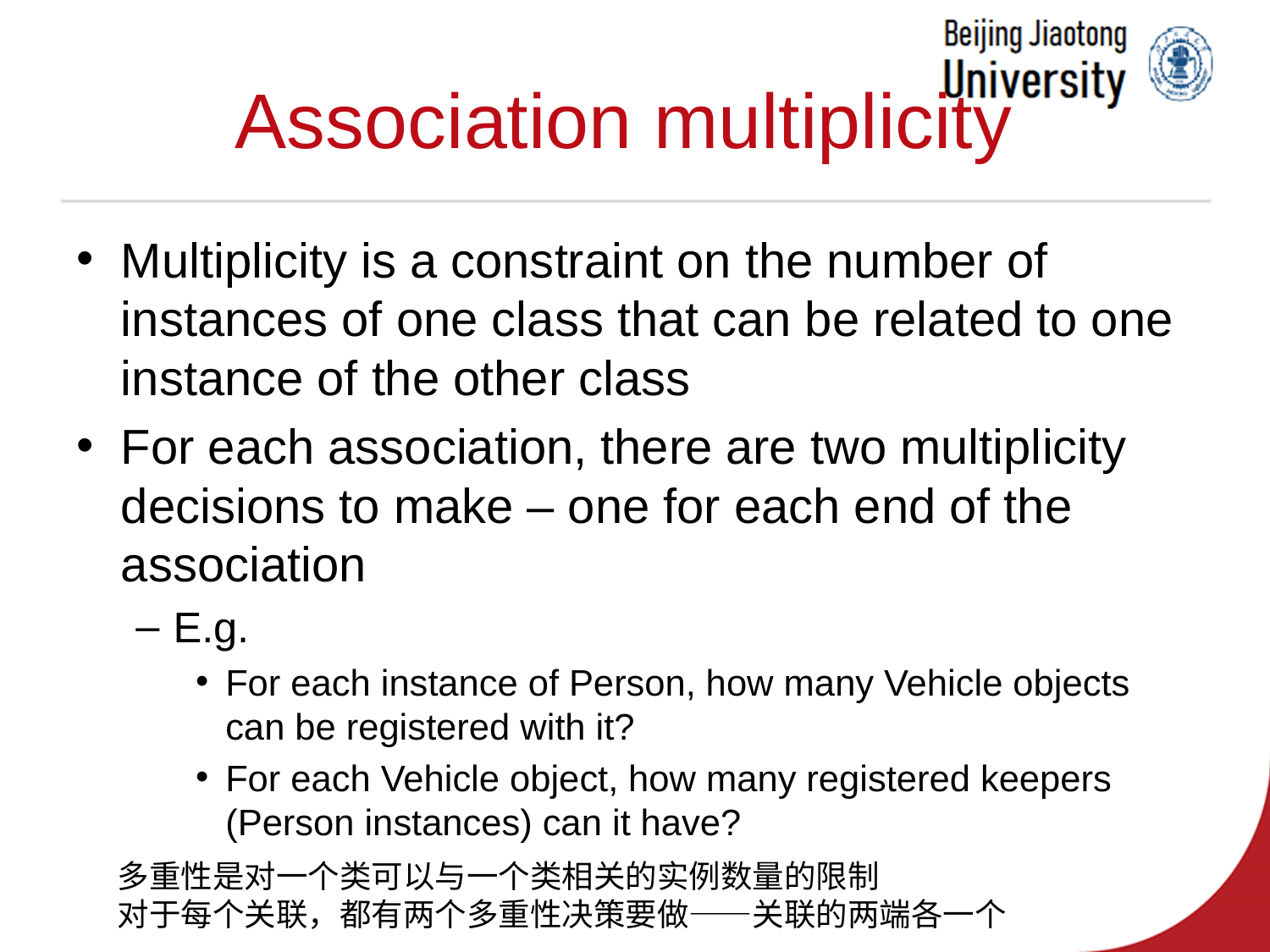

# Association multiplicity
Multiplicity is a constraint on the number of instances of one class that can be related to one instance of the other class
For each association, there are two multiplicity decisions to make – one for each end of the association
E.g.
For each instance of Person, how many Vehicle objects can be registered with it?
For each Vehicle object, how many registered keepers (Person instances) can it have?
多重性是对一个类可以与一个类相关的实例数量的限制
对于每个关联，都有两个多重性决策要做——关联的两端各一个